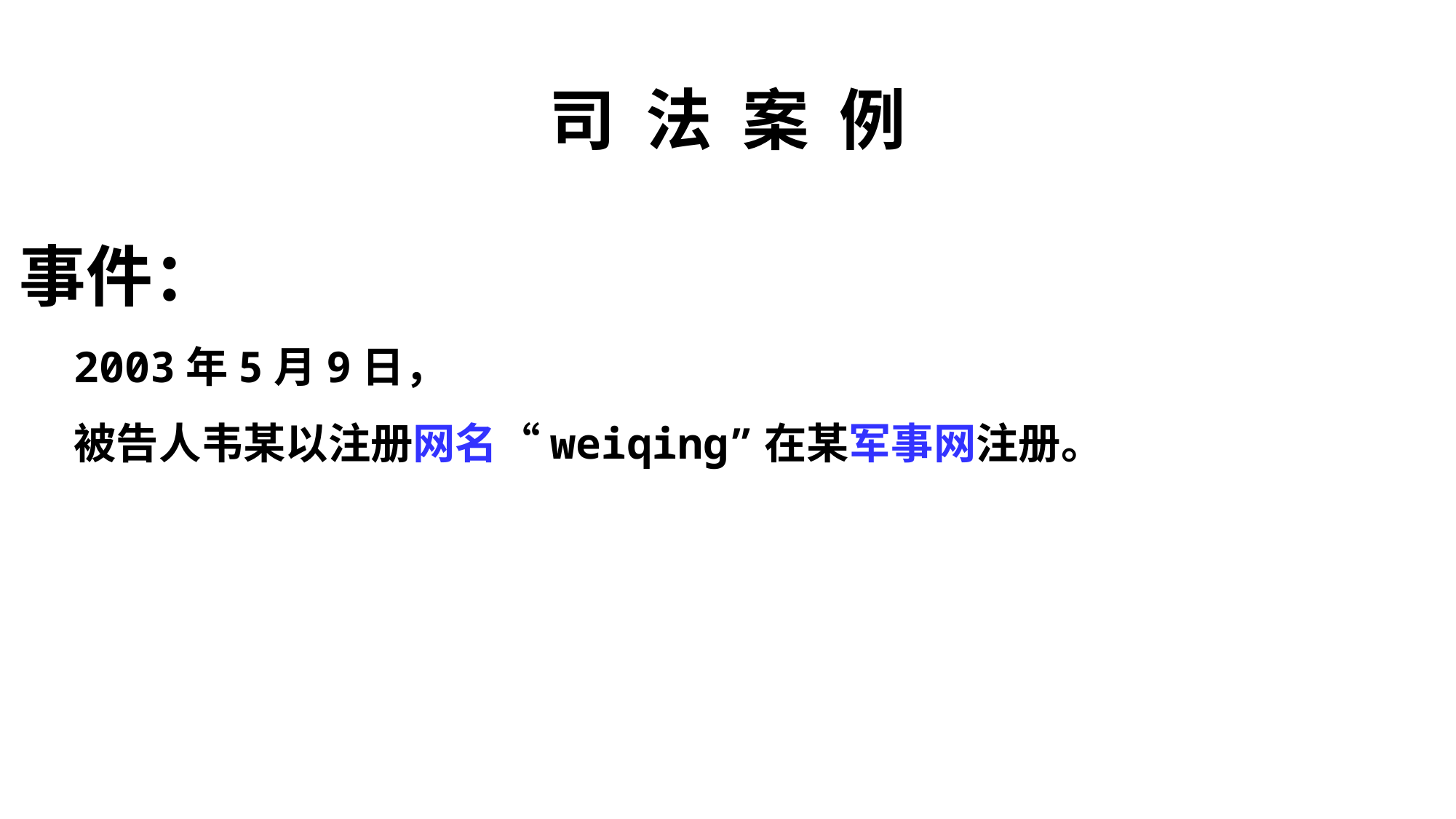

# 司  法  案  例
事件：
2003年5月9日，
被告人韦某以注册网名“weiqing”在某军事网注册。